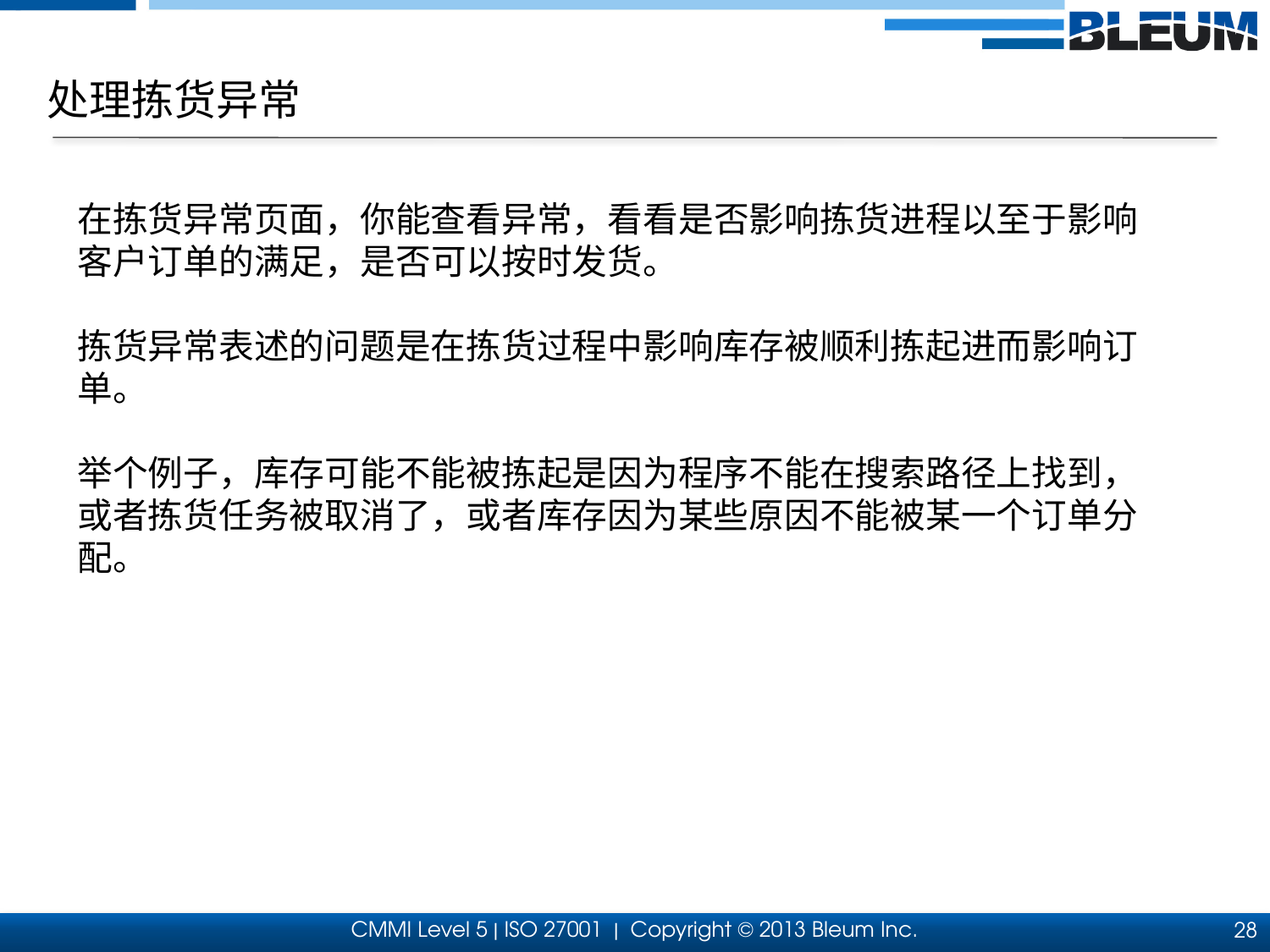

处理拣货异常
在拣货异常页面，你能查看异常，看看是否影响拣货进程以至于影响客户订单的满足，是否可以按时发货。

拣货异常表述的问题是在拣货过程中影响库存被顺利拣起进而影响订单。

举个例子，库存可能不能被拣起是因为程序不能在搜索路径上找到，或者拣货任务被取消了，或者库存因为某些原因不能被某一个订单分配。

28